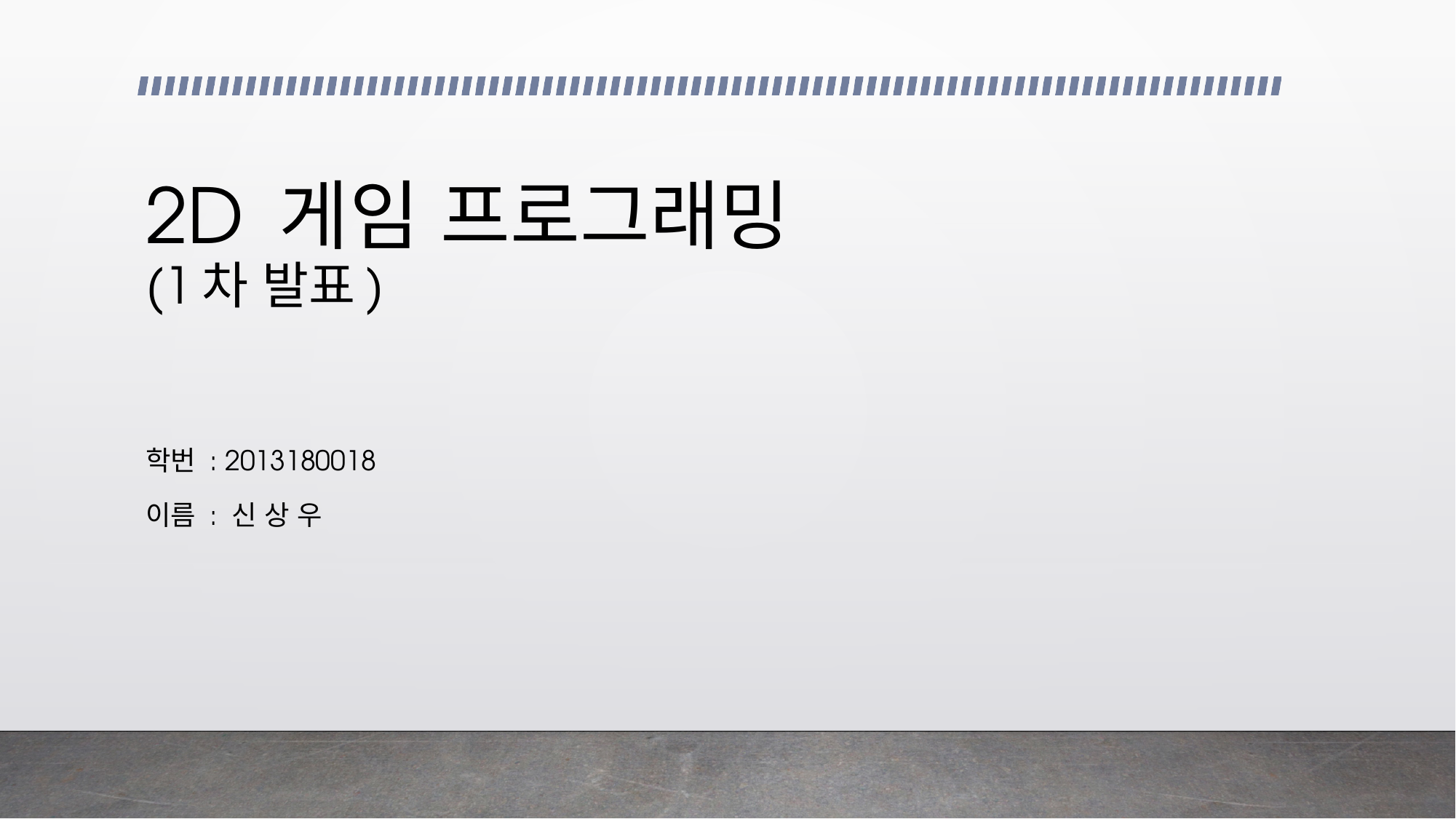

# 2D 게임 프로그래밍 (1차 발표)
학번 : 2013180018
이름 : 신 상 우